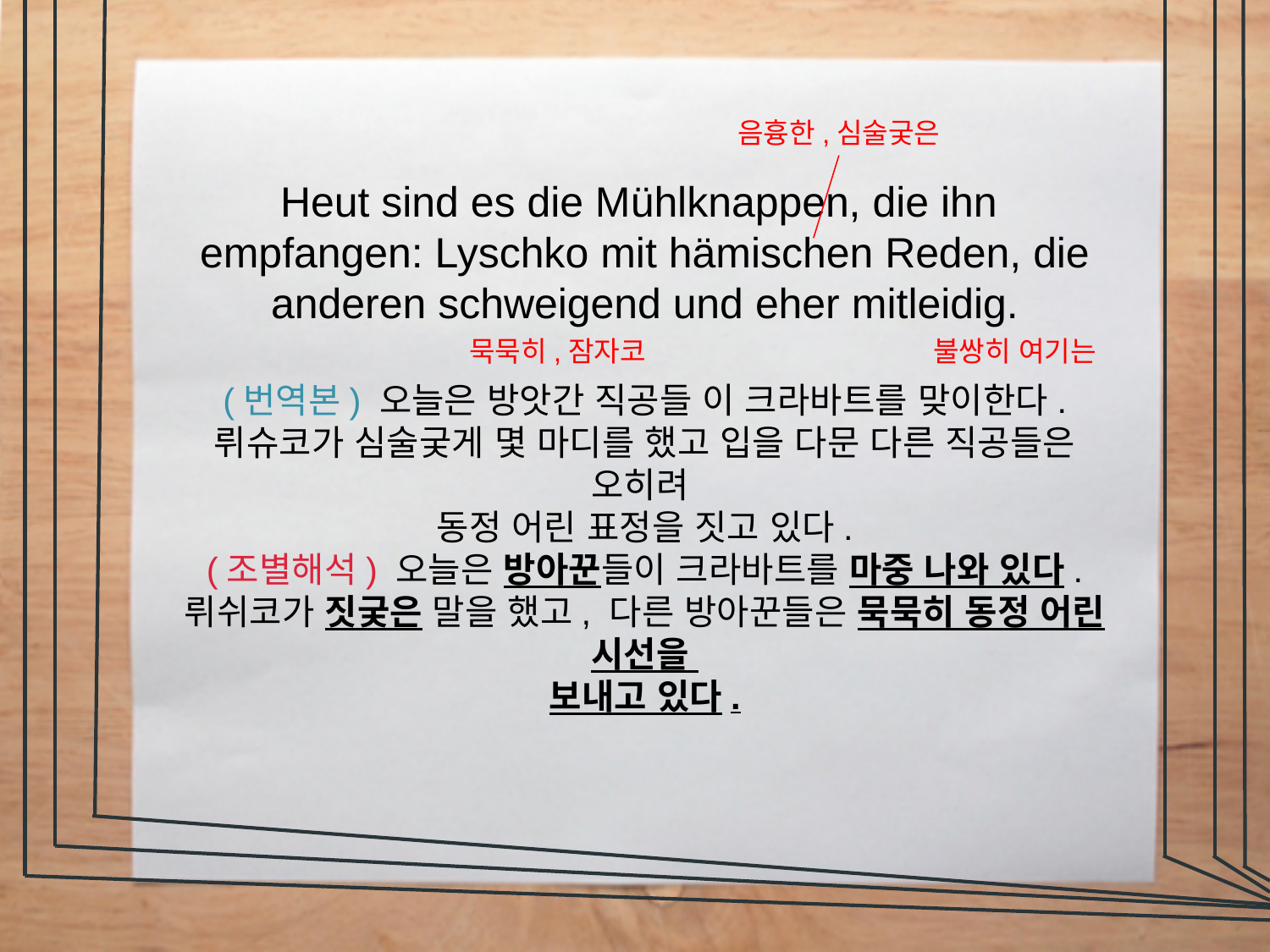

음흉한,심술궂은
Heut sind es die Mühlknappen, die ihn
empfangen: Lyschko mit hämischen Reden, die anderen schweigend und eher mitleidig.

(번역본) 오늘은 방앗간 직공들 이 크라바트를 맞이한다. 뤼슈코가 심술궂게 몇 마디를 했고 입을 다문 다른 직공들은 오히려
동정 어린 표정을 짓고 있다.
(조별해석) 오늘은 방아꾼들이 크라바트를 마중 나와 있다. 뤼쉬코가 짓궂은 말을 했고, 다른 방아꾼들은 묵묵히 동정 어린 시선을
보내고 있다.

묵묵히,잠자코
불쌍히 여기는